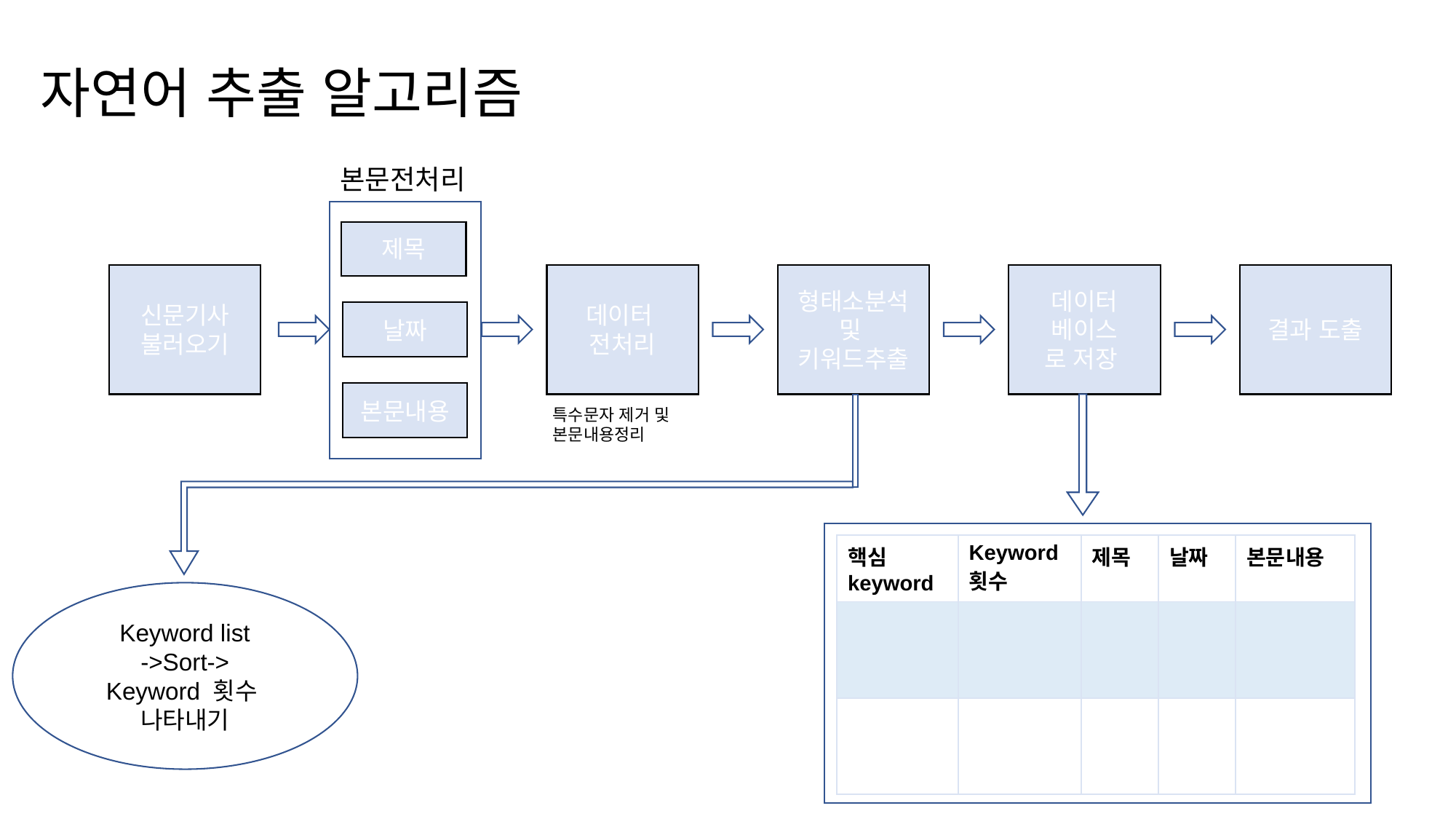

# 자연어 추출 알고리즘
본문전처리

제목
형태소분석
및
키워드추출
데이터
베이스
로 저장
결과 도출
신문기사
불러오기
데이터
전처리
날짜

본문내용

특수문자 제거 및 본문내용정리

| 핵심 keyword | Keyword 횟수 | 제목 | 날짜 | 본문내용 |
| --- | --- | --- | --- | --- |
|  |  |  |  |  |
|  |  |  |  |  |
Keyword list
->Sort->
Keyword 횟수
나타내기